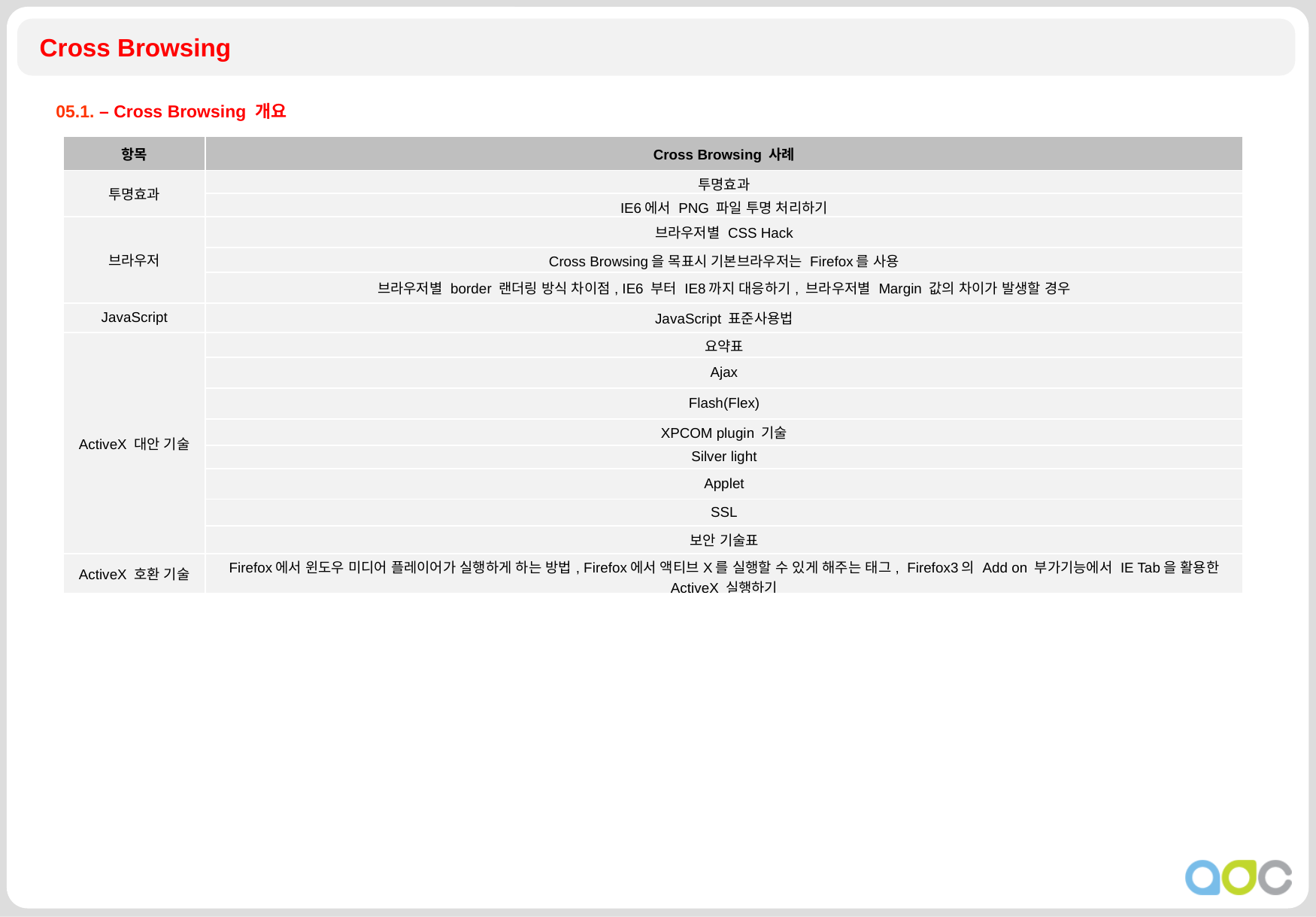

Cross Browsing
05.1. – Cross Browsing 개요
| 항목 | Cross Browsing 사례 |
| --- | --- |
| 투명효과 | 투명효과 |
|  | IE6에서 PNG 파일 투명 처리하기 |
| 브라우저 | 브라우저별 CSS Hack |
|  | Cross Browsing을 목표시 기본브라우저는 Firefox를 사용 |
|  | 브라우저별 border 랜더링 방식 차이점, IE6 부터 IE8까지 대응하기, 브라우저별 Margin 값의 차이가 발생할 경우 |
| JavaScript | JavaScript 표준사용법 |
| ActiveX 대안 기술 | 요약표 |
|  | Ajax |
|  | Flash(Flex) |
|  | XPCOM plugin 기술 |
|  | Silver light |
|  | Applet |
|  | SSL |
|  | 보안 기술표 |
| ActiveX 호환 기술 | Firefox에서 윈도우 미디어 플레이어가 실행하게 하는 방법, Firefox에서 액티브X를 실행할 수 있게 해주는 태그, Firefox3의 Add on 부가기능에서 IE Tab을 활용한 ActiveX 실행하기 |